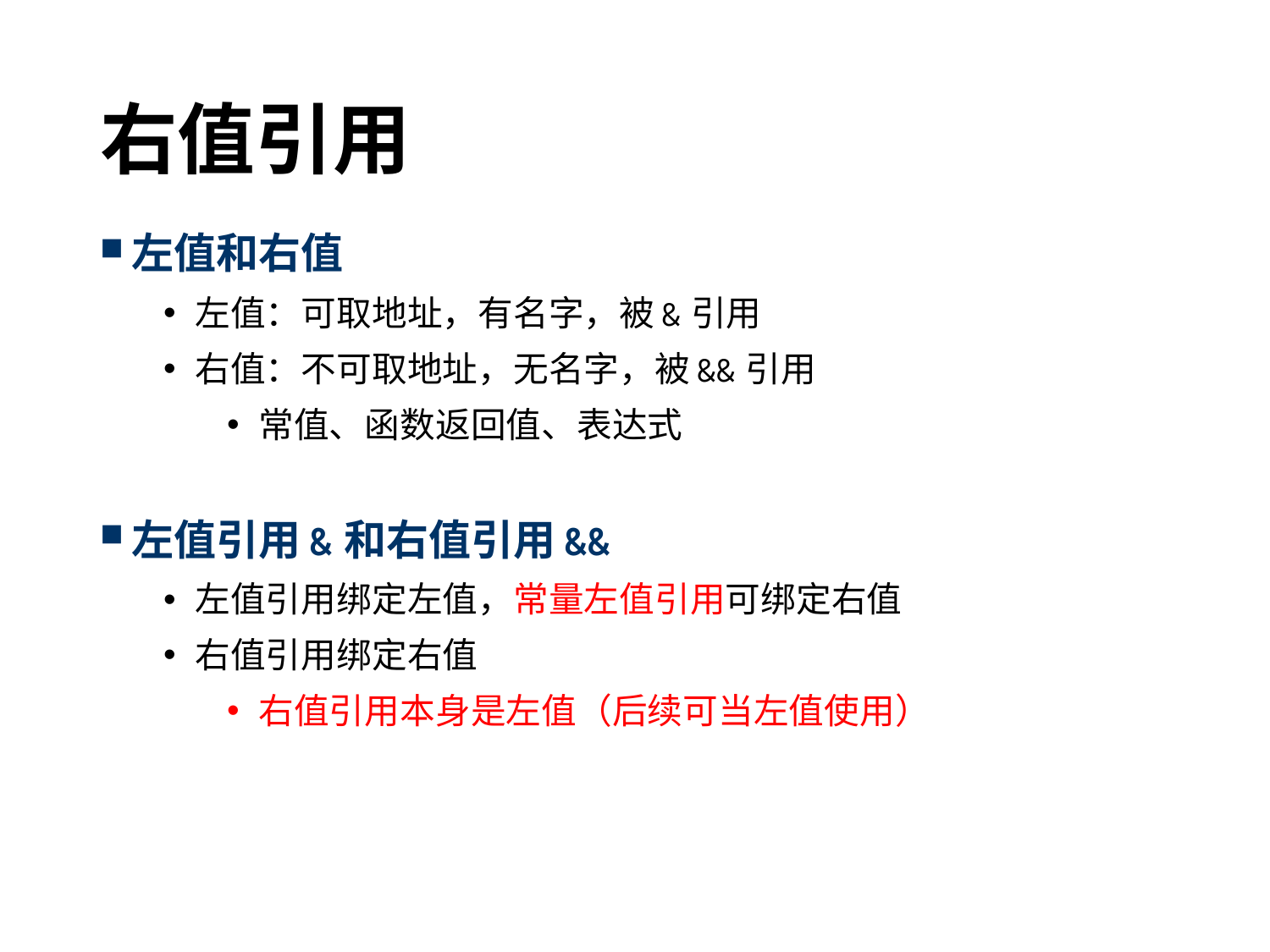

# 右值引用
左值和右值
左值：可取地址，有名字，被&引用
右值：不可取地址，无名字，被&&引用
常值、函数返回值、表达式

左值引用&和右值引用&&
左值引用绑定左值，常量左值引用可绑定右值
右值引用绑定右值
右值引用本身是左值（后续可当左值使用）